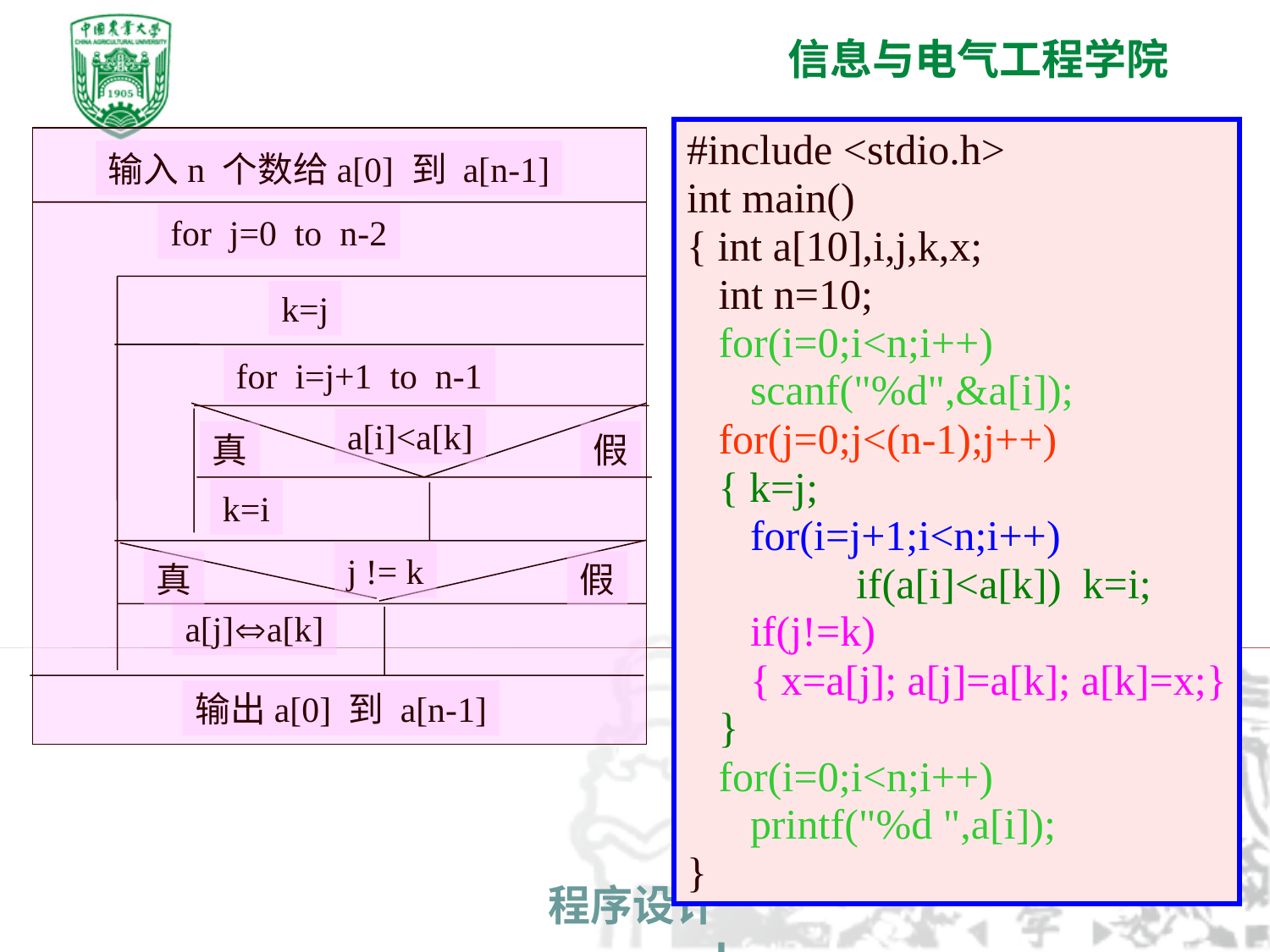

#include <stdio.h>
int main()
{ int a[10],i,j,k,x;
   int n=10;
   for(i=0;i<n;i++)
      scanf("%d",&a[i]);
   for(j=0;j<(n-1);j++)
   { k=j;
      for(i=j+1;i<n;i++)
                if(a[i]<a[k])  k=i;
      if(j!=k)
      { x=a[j]; a[j]=a[k]; a[k]=x;}
   }
   for(i=0;i<n;i++)
      printf("%d ",a[i]);
}

输入n 个数给a[0] 到 a[n-1]

for  j=0  to  n-2

k=j

for  i=j+1  to  n-1

a[i]<a[k]
真
假

k=i

j != k

真
假
a[j]⇔a[k]

输出a[0] 到 a[n-1]